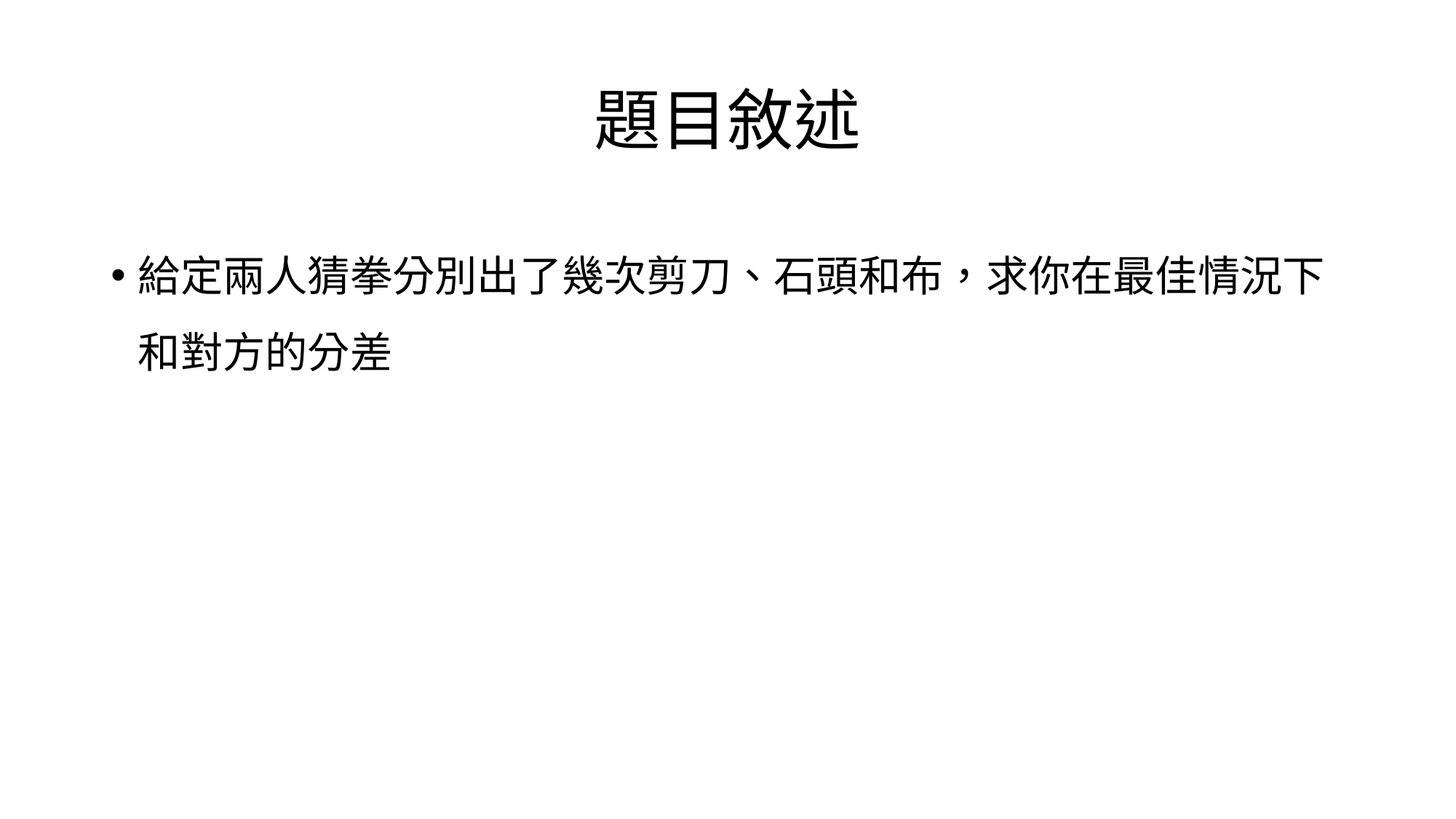

# 題目敘述
給定兩人猜拳分別出了幾次剪刀、石頭和布，求你在最佳情況下和對方的分差